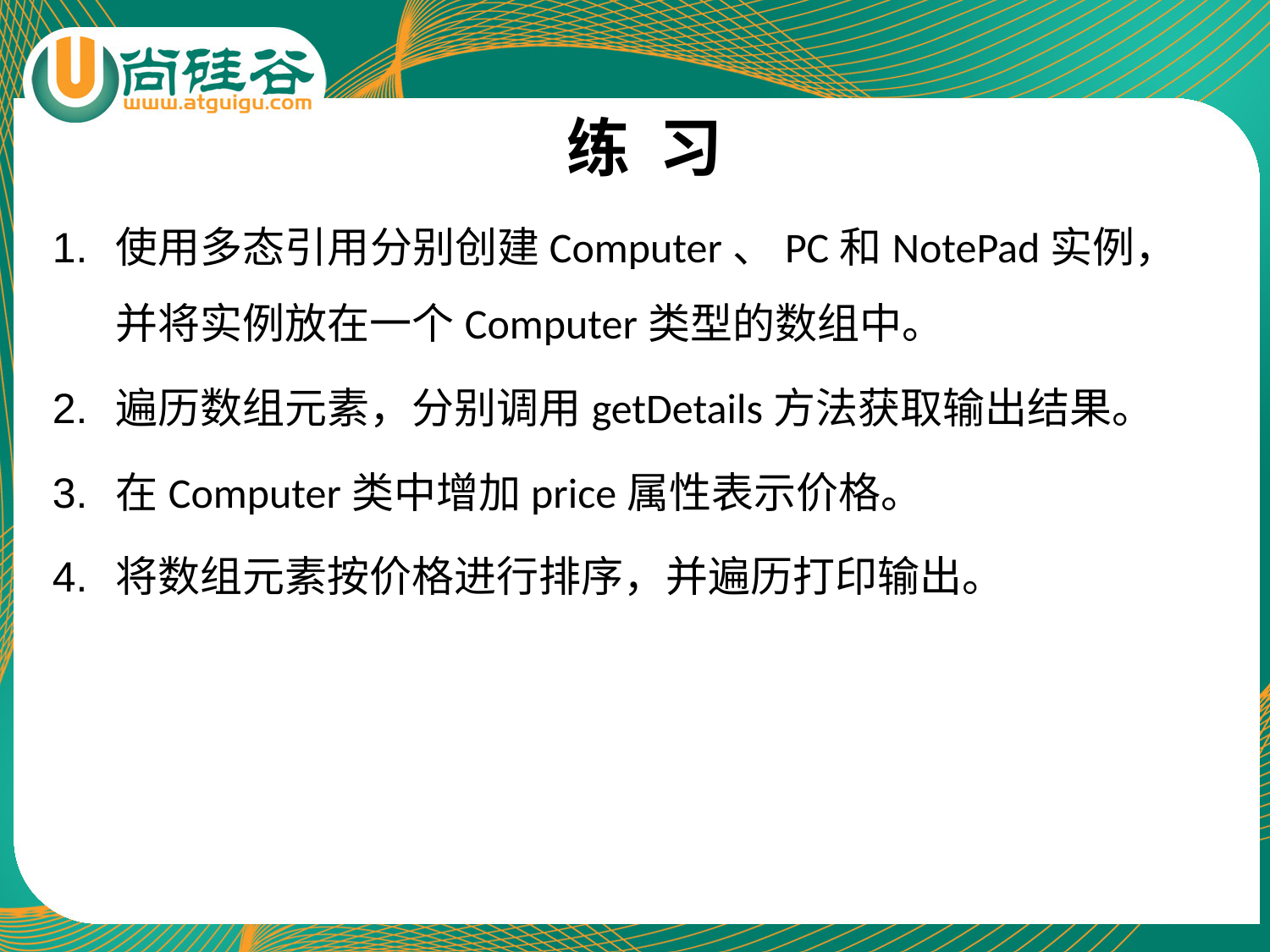

# 练  习
使用多态引用分别创建Computer、PC和NotePad实例，并将实例放在一个Computer类型的数组中。
遍历数组元素，分别调用getDetails方法获取输出结果。
在Computer类中增加price属性表示价格。
将数组元素按价格进行排序，并遍历打印输出。